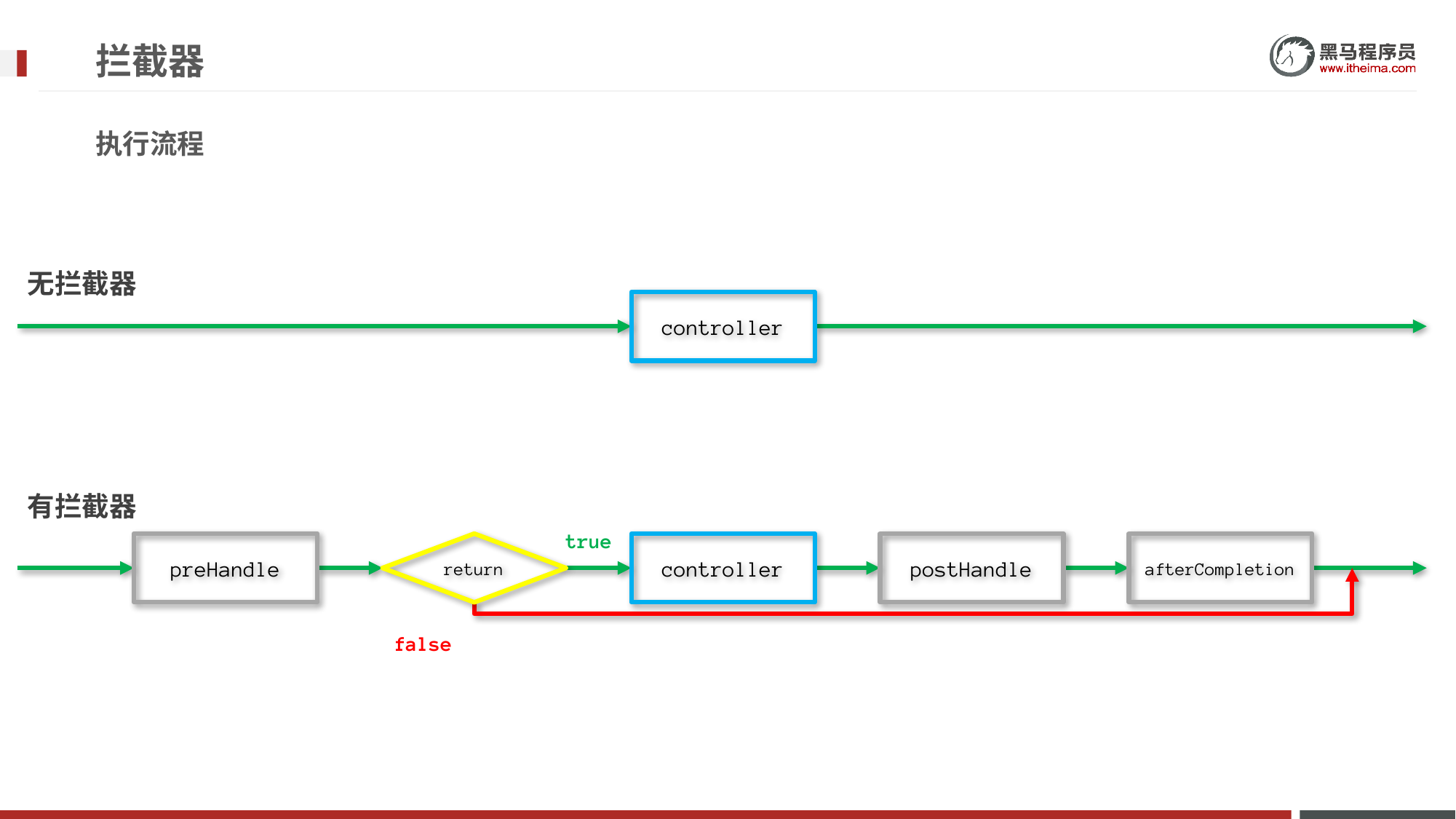

# 拦截器
执行流程
无拦截器
controller
有拦截器
true
preHandle
return
controller
postHandle
afterCompletion
false